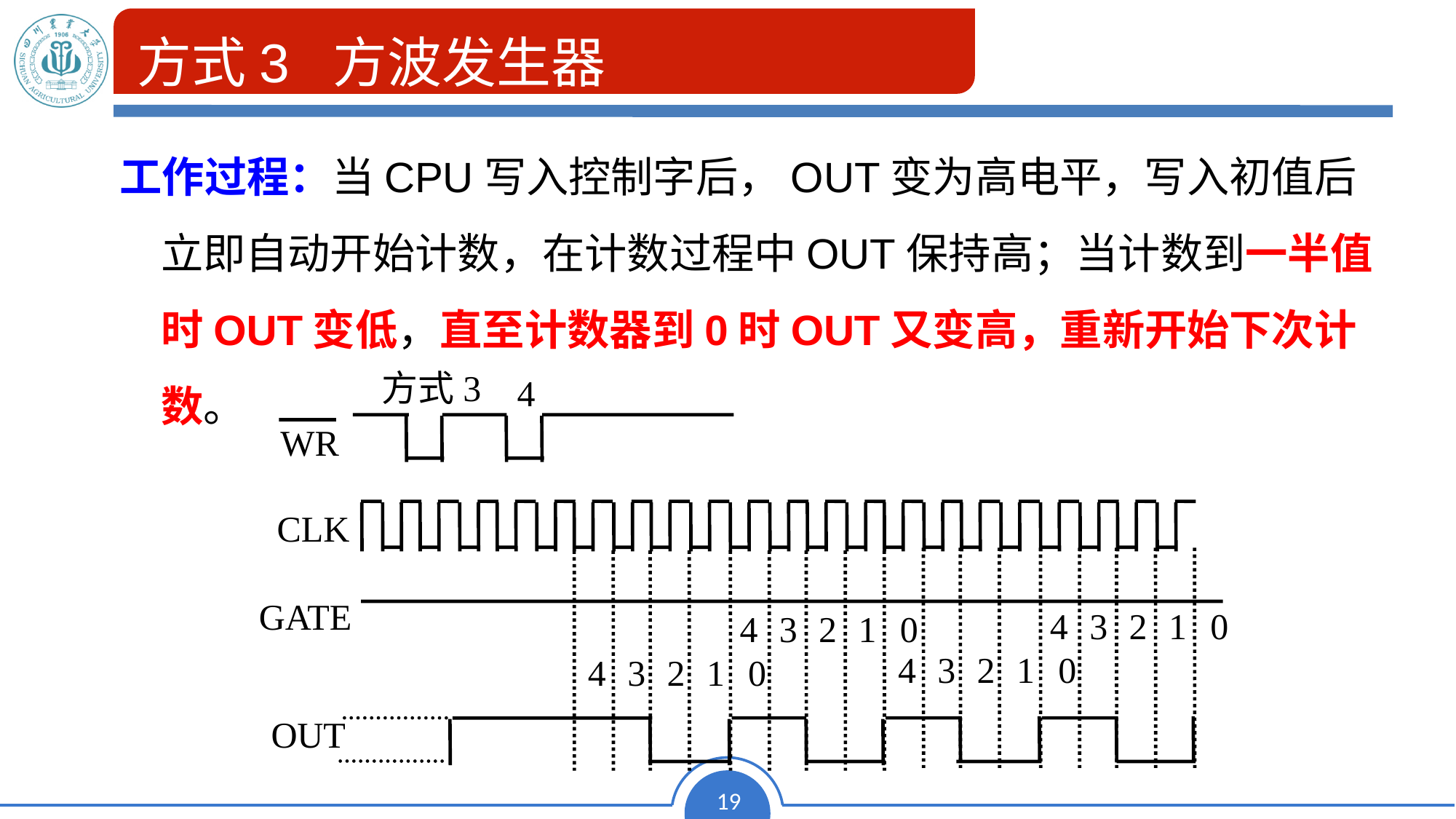

# 方式3  方波发生器
工作过程：当CPU写入控制字后，OUT变为高电平，写入初值后立即自动开始计数，在计数过程中OUT保持高；当计数到一半值时OUT变低，直至计数器到0时OUT又变高，重新开始下次计数。
方式3
4

WR

CLK

GATE

4
3
2
1
0
4
3
2
1
0
4
3
2
1
0
4
3
2
1
0
OUT